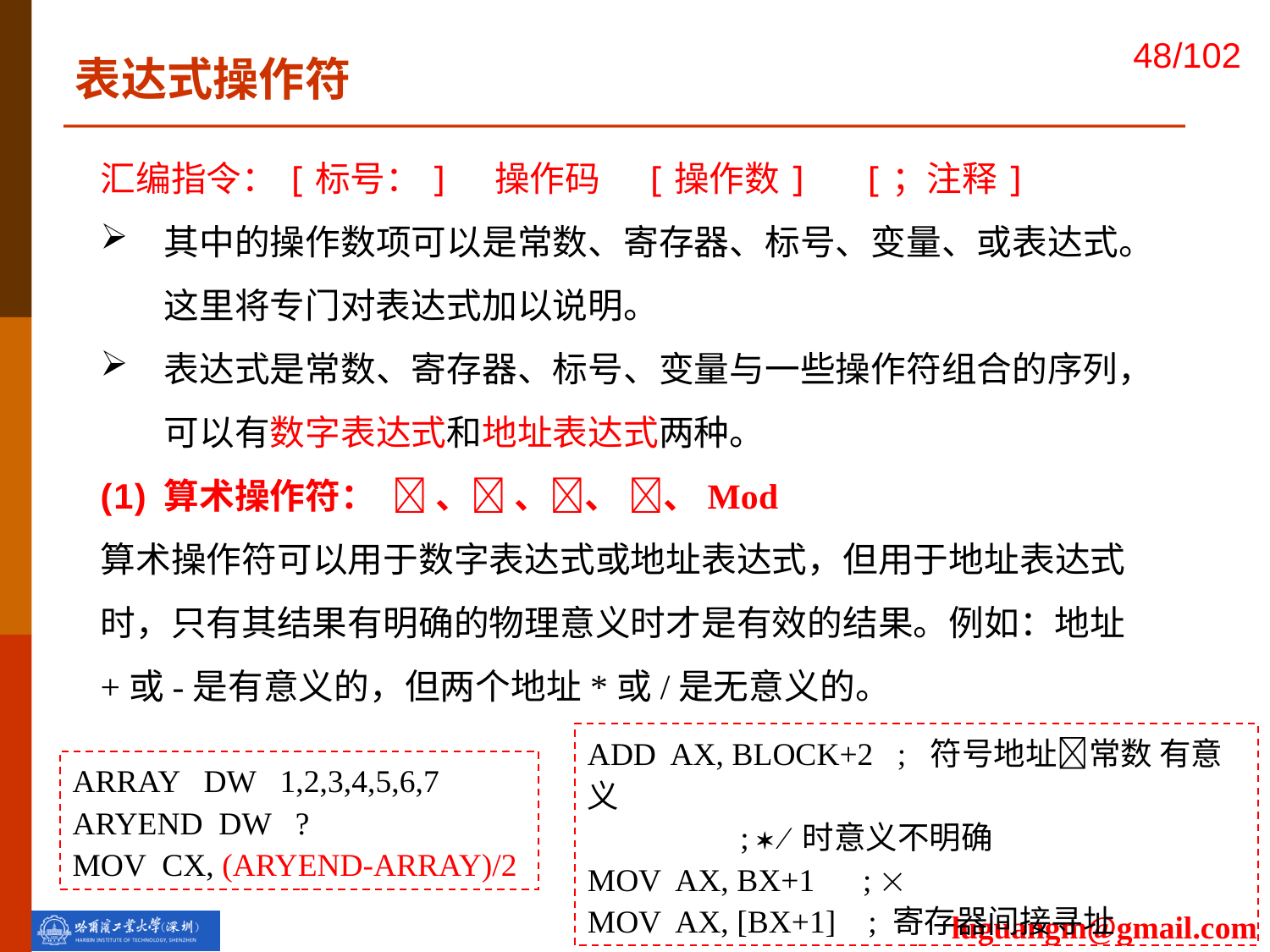

表达式操作符
汇编指令：[标号：]　操作码　[操作数]　[；注释]
其中的操作数项可以是常数、寄存器、标号、变量、或表达式。这里将专门对表达式加以说明。
表达式是常数、寄存器、标号、变量与一些操作符组合的序列，可以有数字表达式和地址表达式两种。
算术操作符：  + 、− 、∗、 ⁄、Mod
算术操作符可以用于数字表达式或地址表达式，但用于地址表达式时，只有其结果有明确的物理意义时才是有效的结果。例如：地址+或-是有意义的，但两个地址*或/是无意义的。
ADD  AX, BLOCK+2   ;  符号地址±常数 有意义
                   ; ∗ ⁄ 时意义不明确
MOV  AX, BX+1      ; ×
MOV  AX, [BX+1]    ; 寄存器间接寻址
ARRAY   DW   1,2,3,4,5,6,7
ARYEND  DW   ?
MOV  CX, (ARYEND-ARRAY)/2